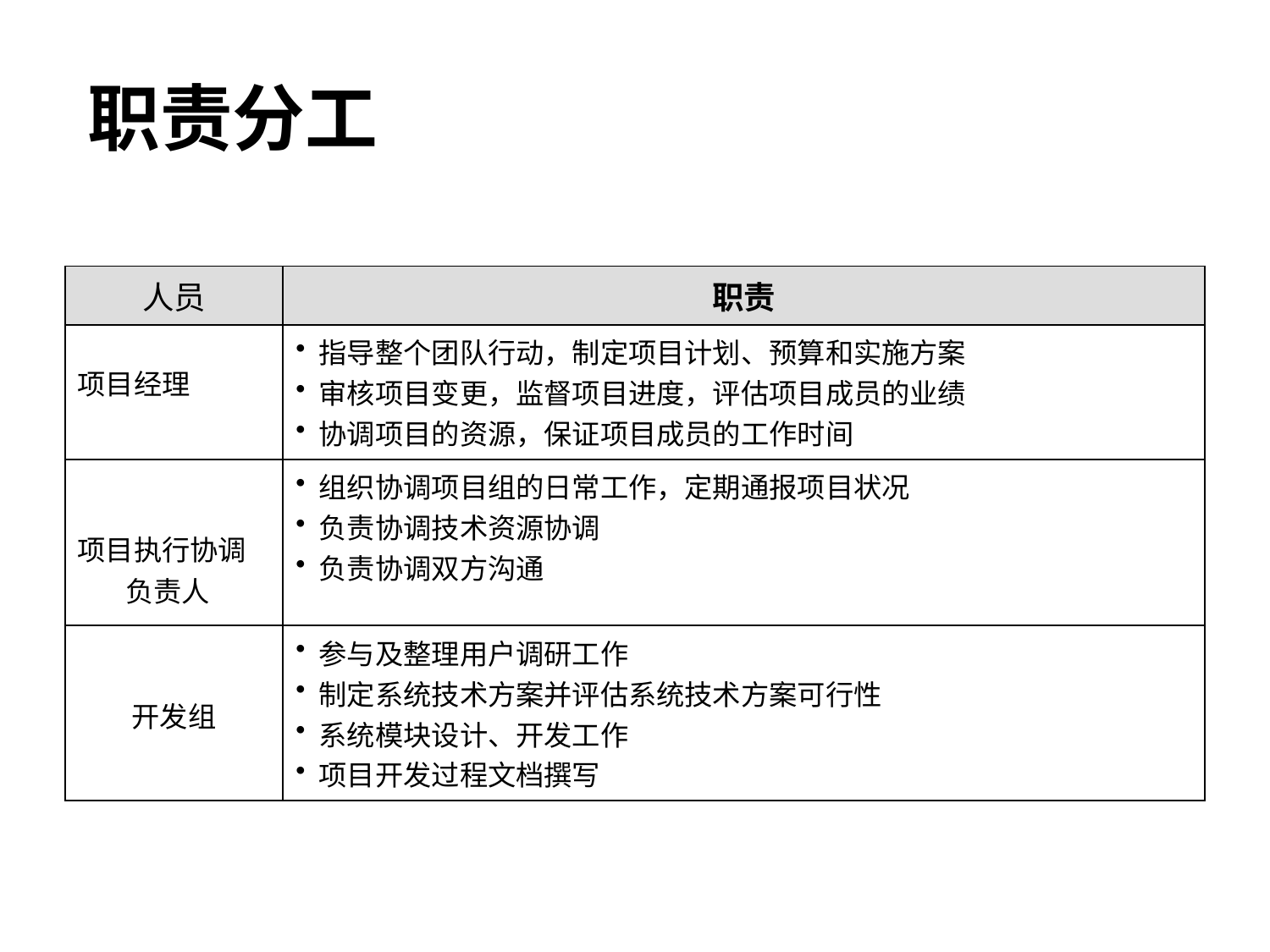

# 职责分工
| 人员 | 职责 |
| --- | --- |
| 项目经理 | 指导整个团队行动，制定项目计划、预算和实施方案 审核项目变更，监督项目进度，评估项目成员的业绩 协调项目的资源，保证项目成员的工作时间 |
| 项目执行协调负责人 | 组织协调项目组的日常工作，定期通报项目状况 负责协调技术资源协调 负责协调双方沟通 |
| 开发组 | 参与及整理用户调研工作 制定系统技术方案并评估系统技术方案可行性 系统模块设计、开发工作 项目开发过程文档撰写 |